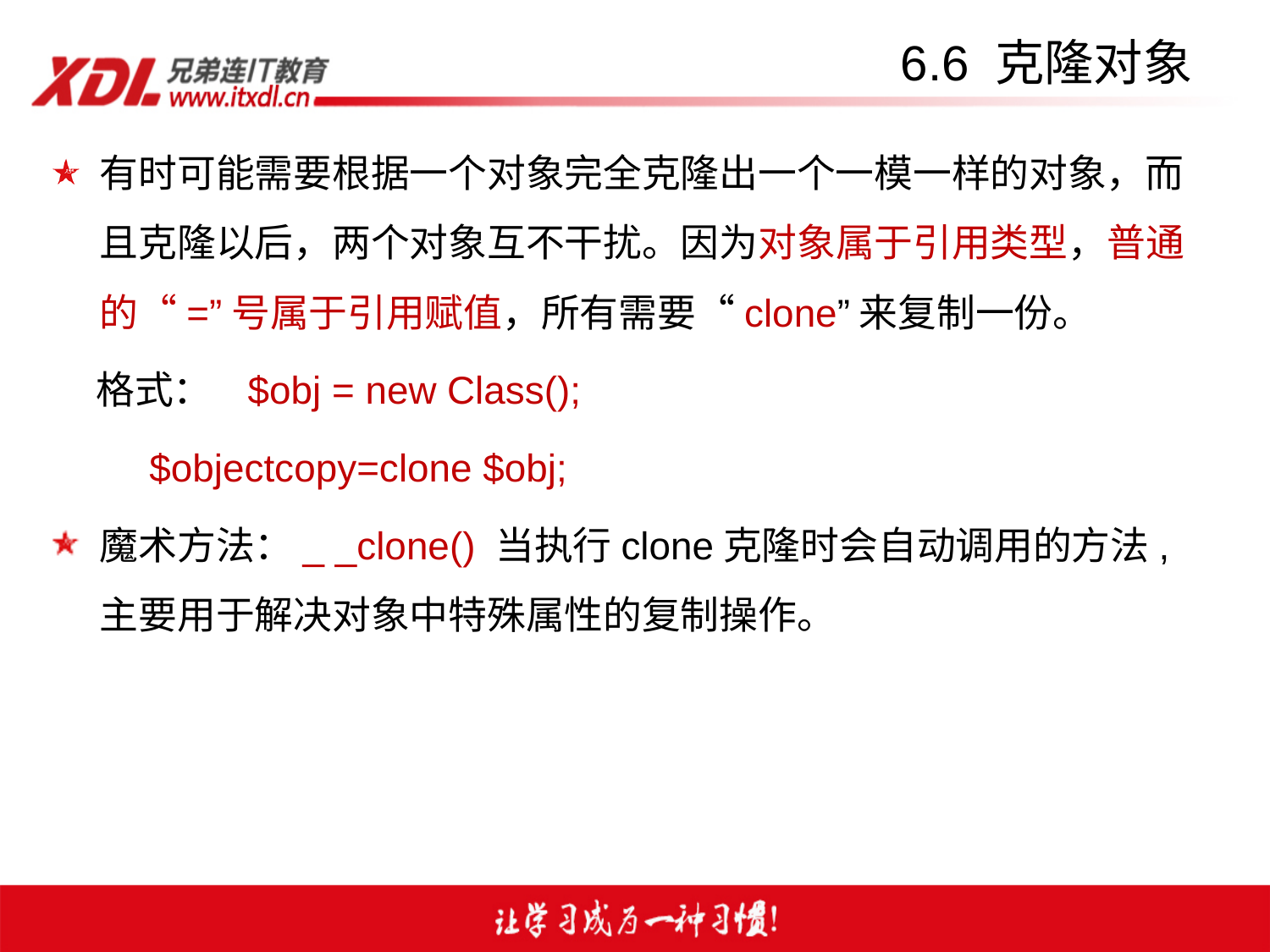

# 6.6 克隆对象
有时可能需要根据一个对象完全克隆出一个一模一样的对象，而且克隆以后，两个对象互不干扰。因为对象属于引用类型，普通的“=”号属于引用赋值，所有需要“clone”来复制一份。
    格式：   $obj = new Class();
         $objectcopy=clone $obj;
魔术方法：_ _clone() 当执行clone克隆时会自动调用的方法,  主要用于解决对象中特殊属性的复制操作。